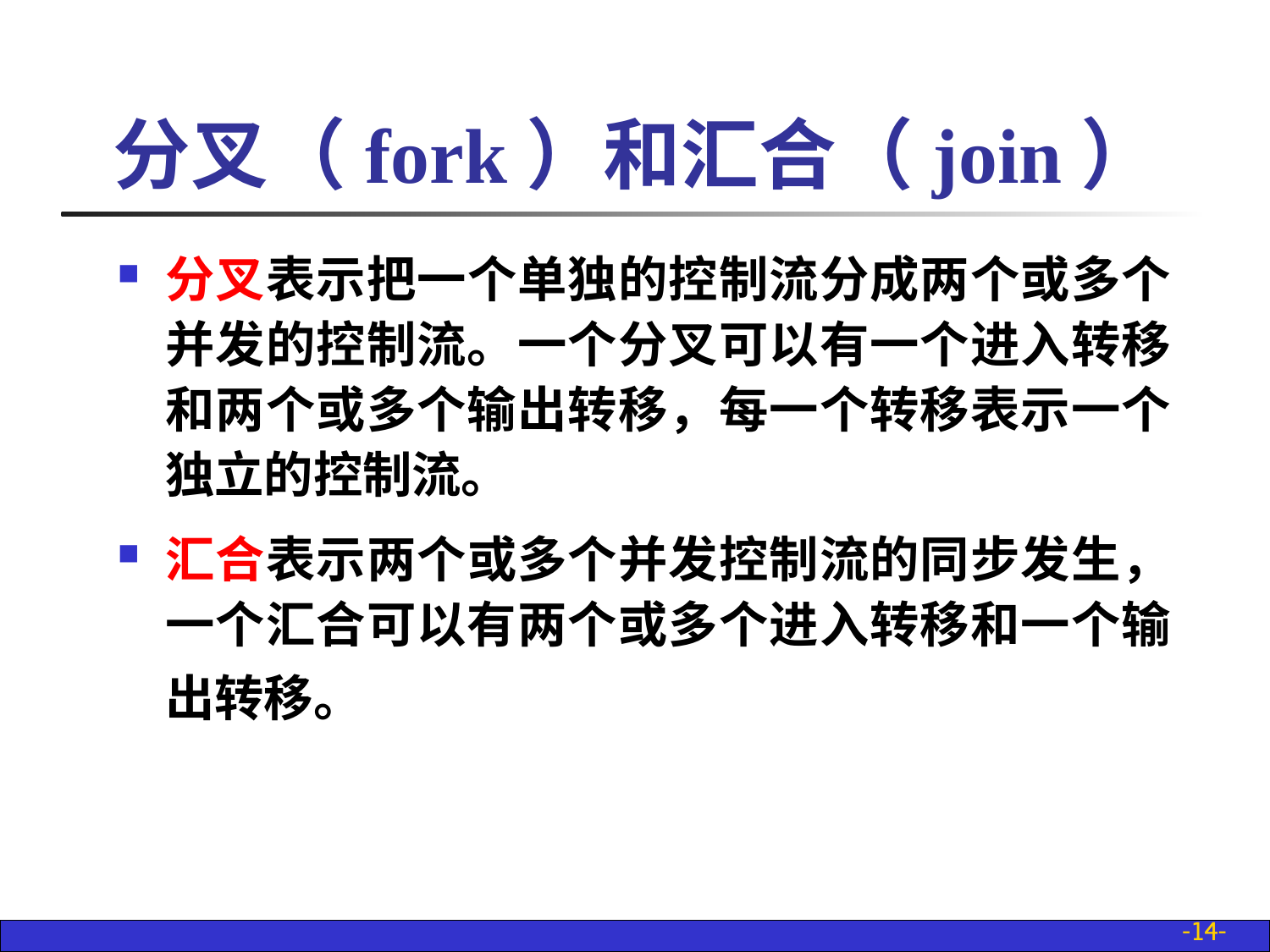

# 分叉（fork）和汇合（join）
分叉表示把一个单独的控制流分成两个或多个并发的控制流。一个分叉可以有一个进入转移和两个或多个输出转移，每一个转移表示一个独立的控制流。
汇合表示两个或多个并发控制流的同步发生，一个汇合可以有两个或多个进入转移和一个输出转移。

-14-